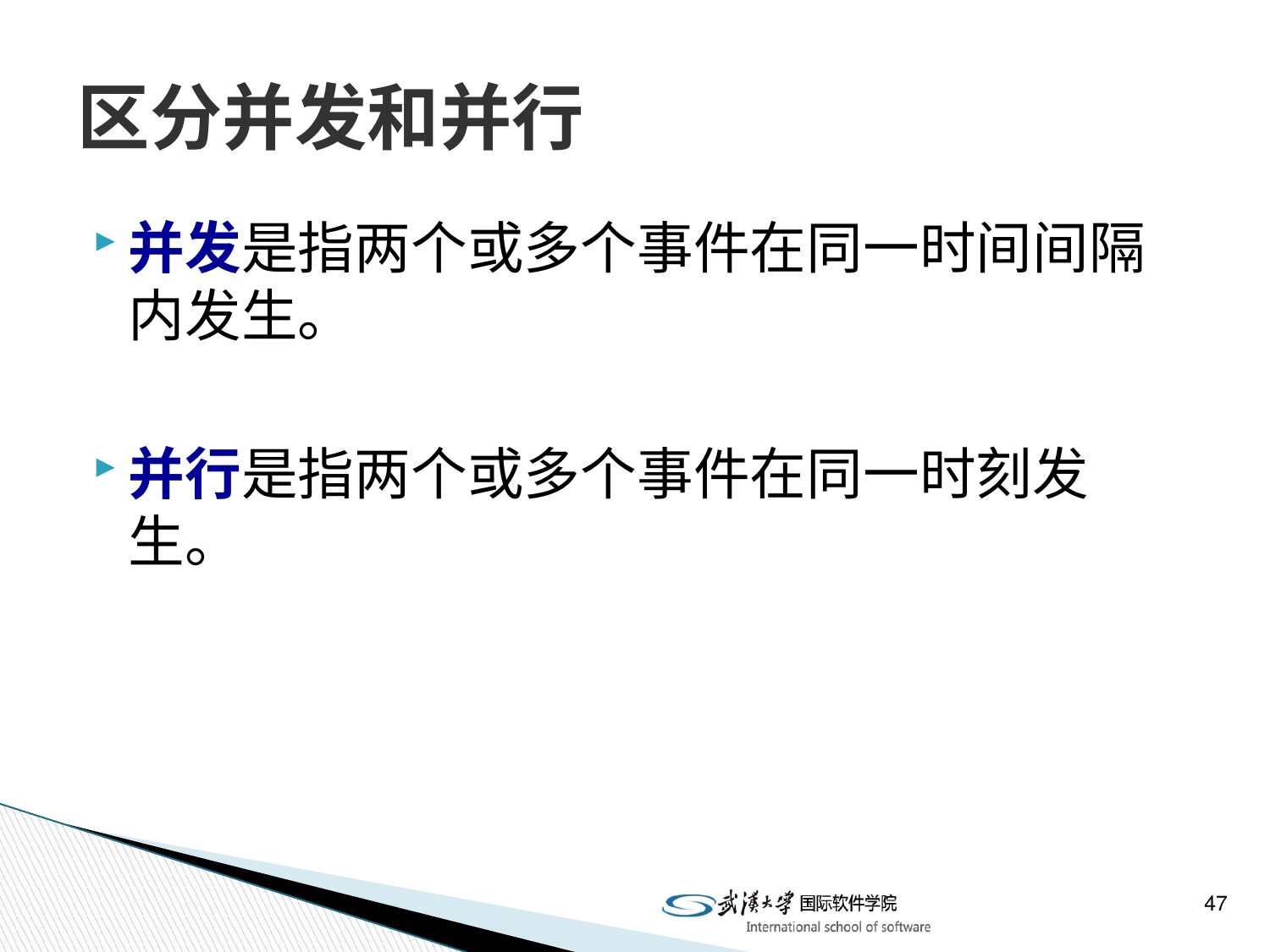

# 区分并发和并行
并发是指两个或多个事件在同一时间间隔内发生。

并行是指两个或多个事件在同一时刻发生。